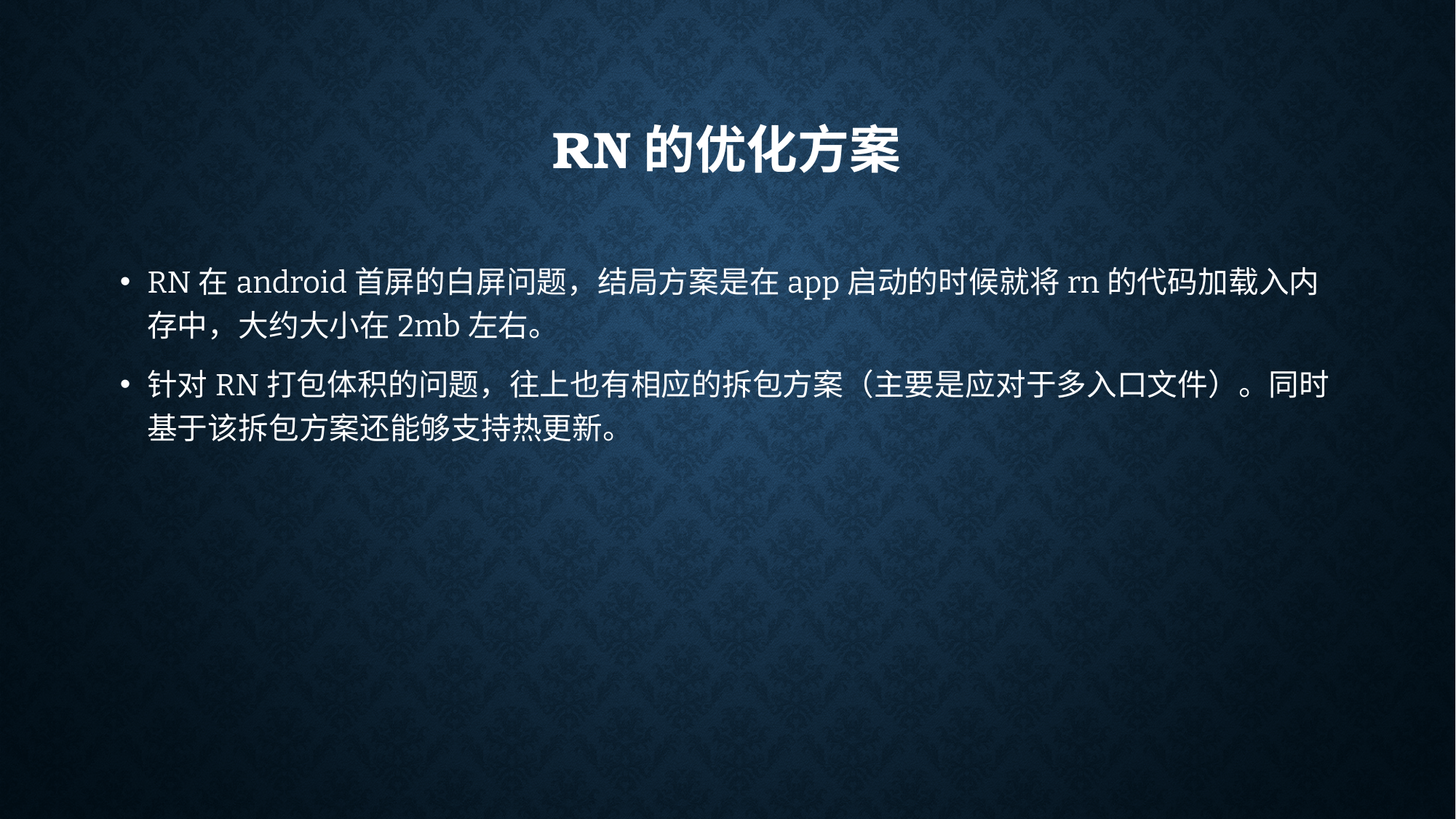

# RN的优化方案
RN在android首屏的白屏问题，结局方案是在app启动的时候就将rn的代码加载入内存中，大约大小在2mb左右。
针对RN打包体积的问题，往上也有相应的拆包方案（主要是应对于多入口文件）。同时基于该拆包方案还能够支持热更新。